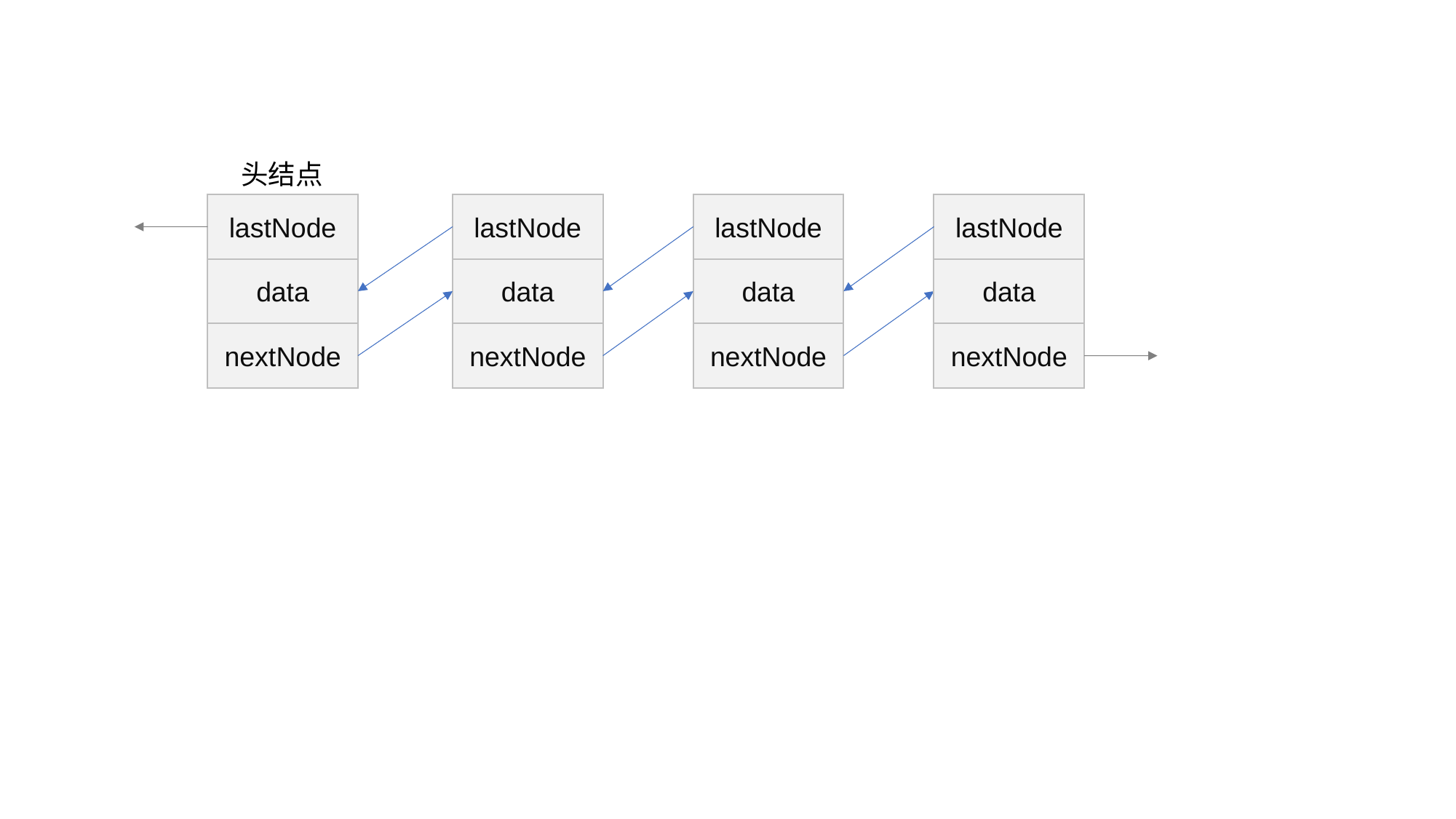

头结点
lastNode
data
nextNode
lastNode
data
nextNode
lastNode
data
nextNode
lastNode
data
nextNode